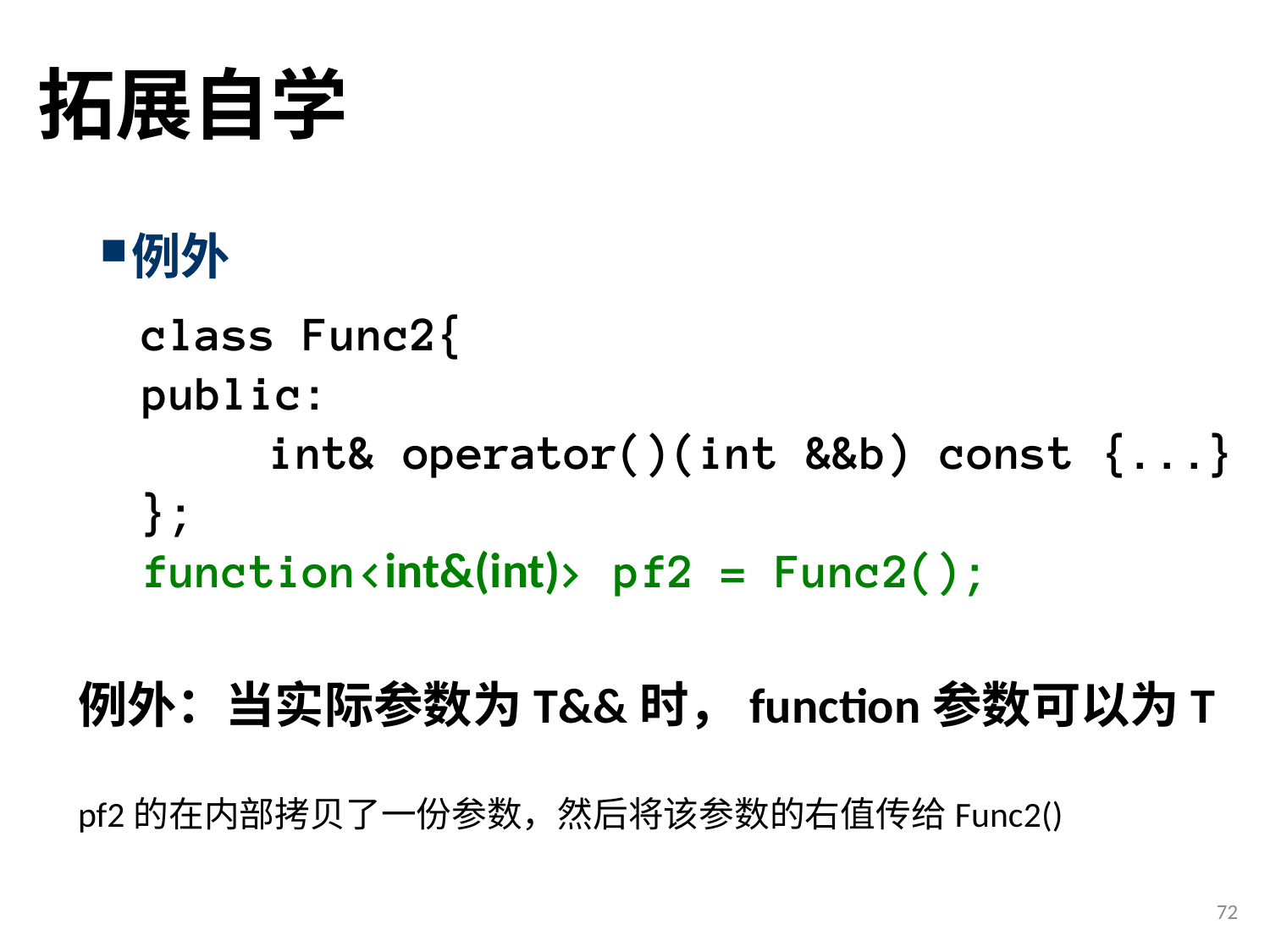

# 拓展自学
例外
class Func2{
public:
	int& operator()(int &&b) const {...}
};
function<int&(int)> pf2 = Func2();

例外：当实际参数为T&&时，function参数可以为T

pf2的在内部拷贝了一份参数，然后将该参数的右值传给Func2()
72